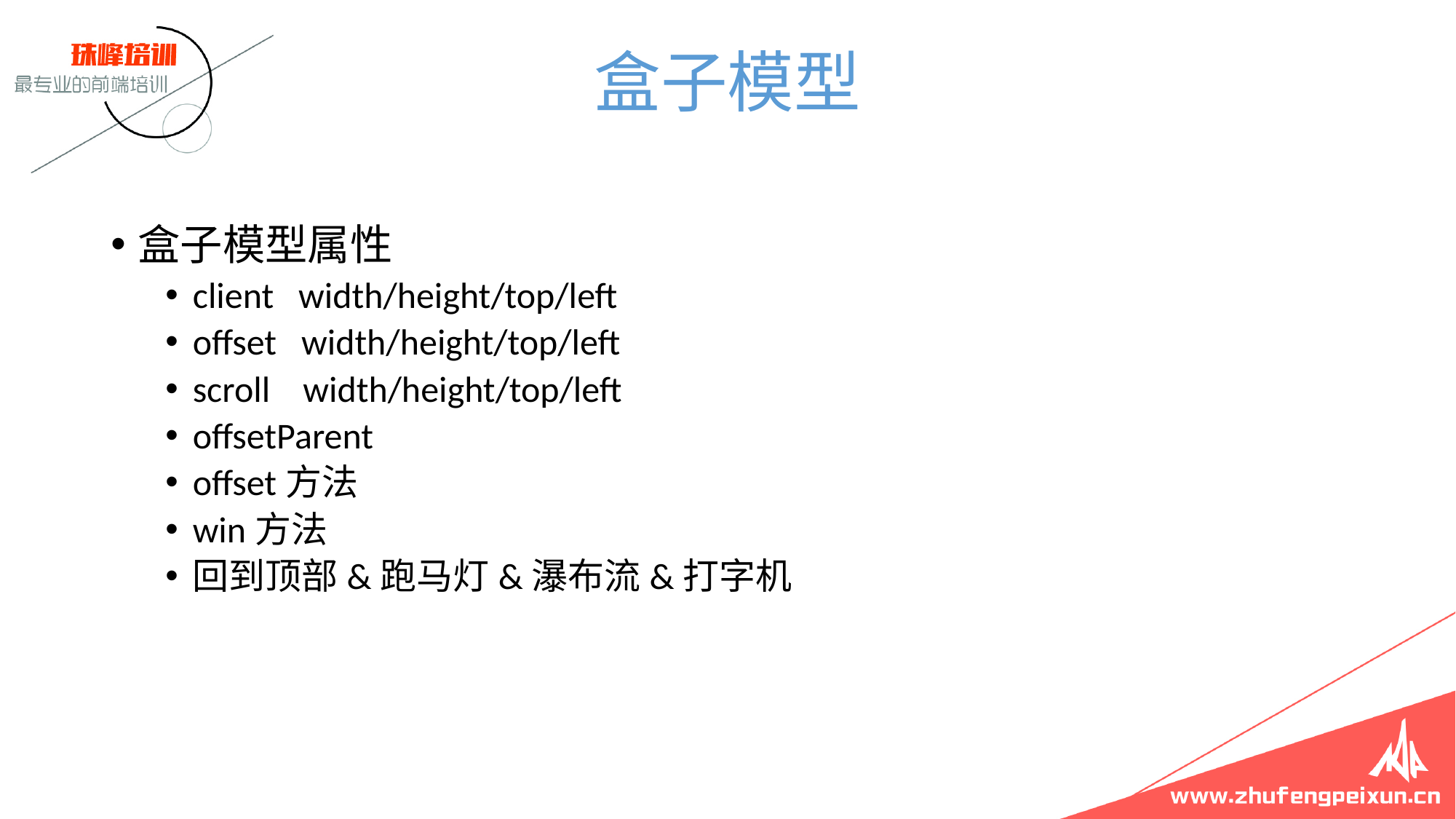

# 盒子模型
盒子模型属性
client   width/height/top/left
offset   width/height/top/left
scroll    width/height/top/left
offsetParent
offset方法
win方法
回到顶部&跑马灯&瀑布流&打字机